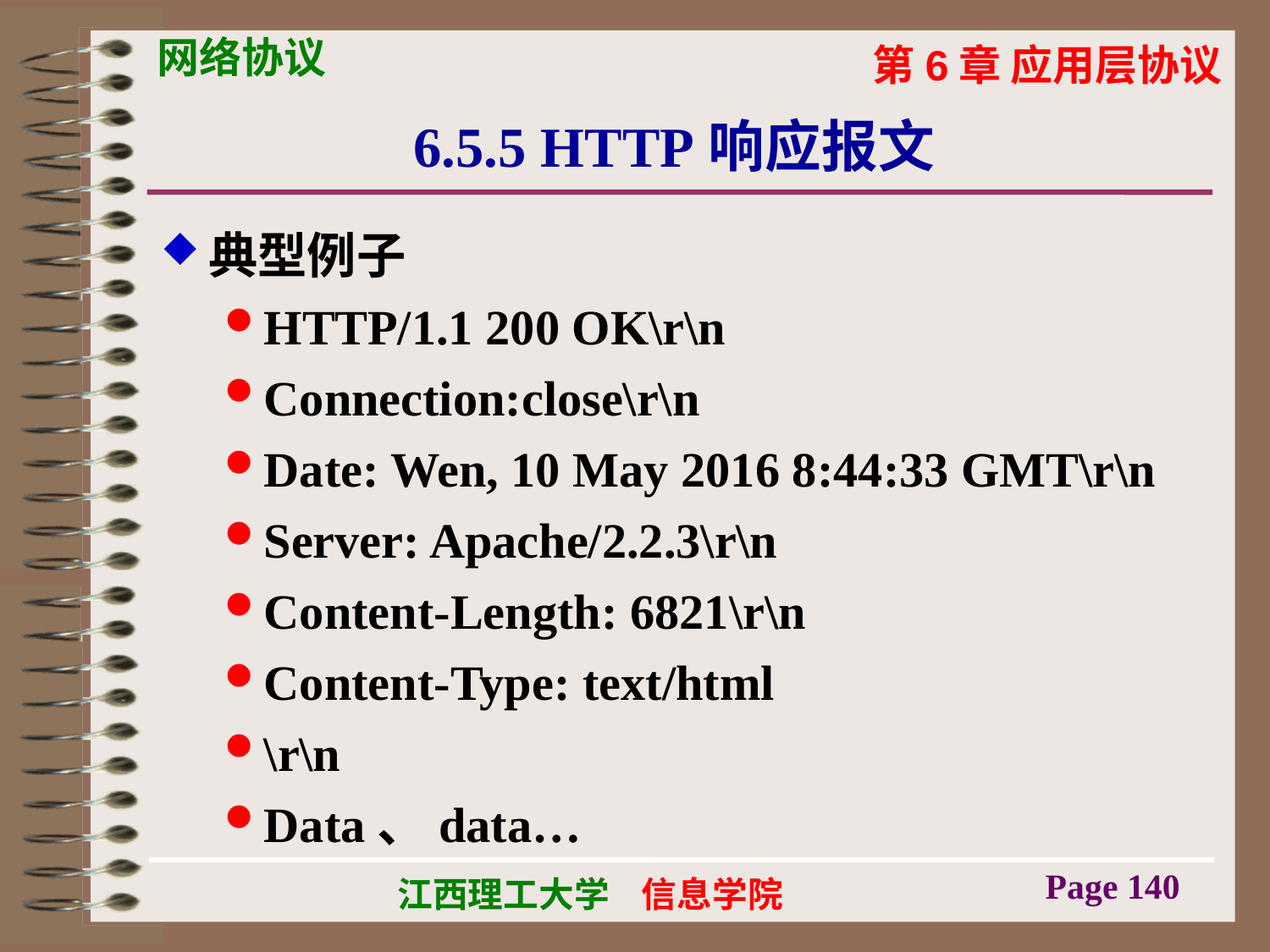

# 6.5.5 HTTP响应报文
典型例子
HTTP/1.1 200 OK\r\n
Connection:close\r\n
Date: Wen, 10 May 2016 8:44:33 GMT\r\n
Server: Apache/2.2.3\r\n
Content-Length: 6821\r\n
Content-Type: text/html
\r\n
Data、data…
Page 140